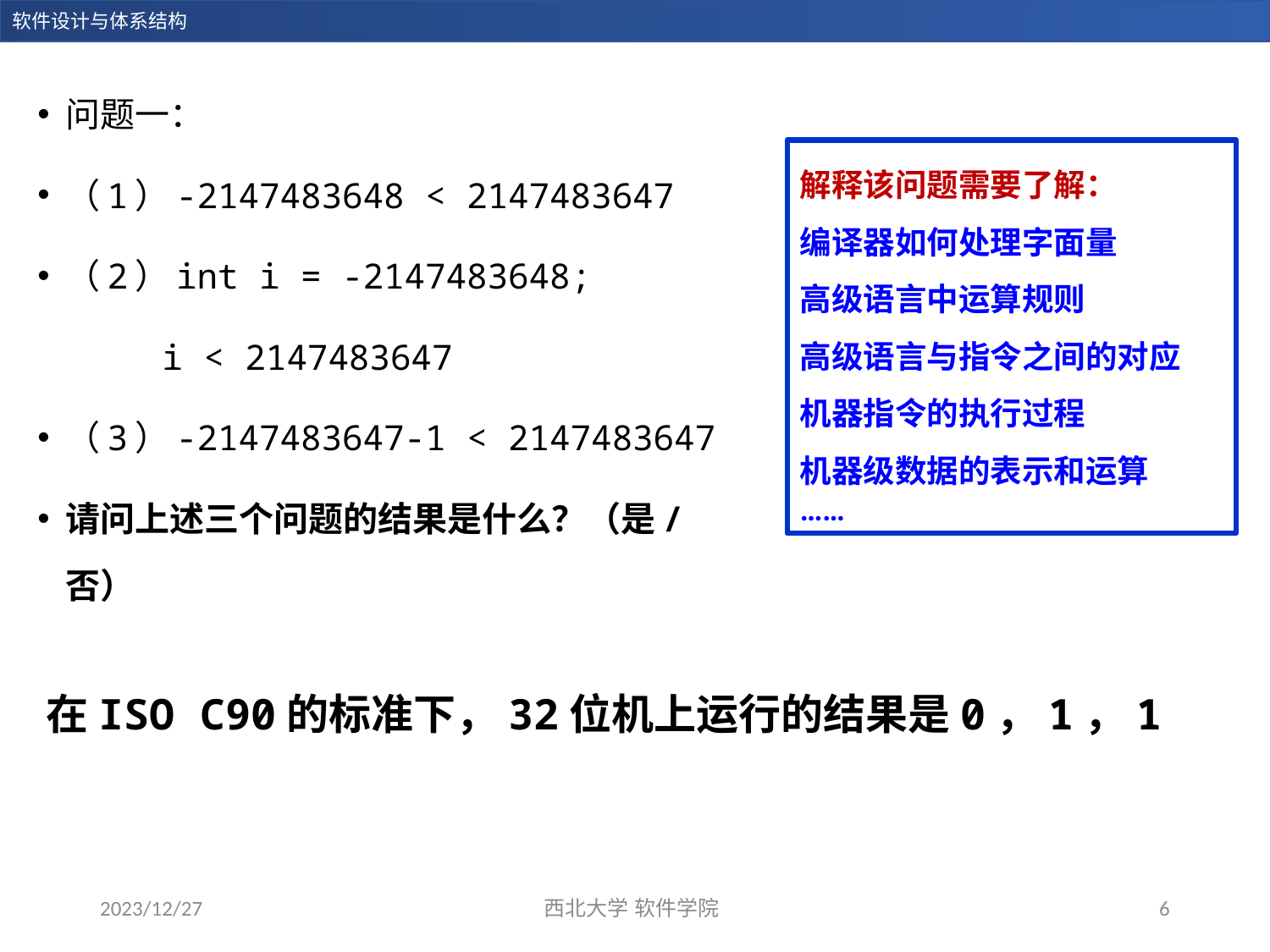

问题一：
（1）-2147483648 < 2147483647
（2）int i = -2147483648;
      i < 2147483647
（3）-2147483647-1 < 2147483647
请问上述三个问题的结果是什么？（是/否）

解释该问题需要了解：
编译器如何处理字面量
高级语言中运算规则
高级语言与指令之间的对应
机器指令的执行过程
机器级数据的表示和运算
……
在ISO C90的标准下，32位机上运行的结果是0，1，1
2023/12/27
西北大学 软件学院
6